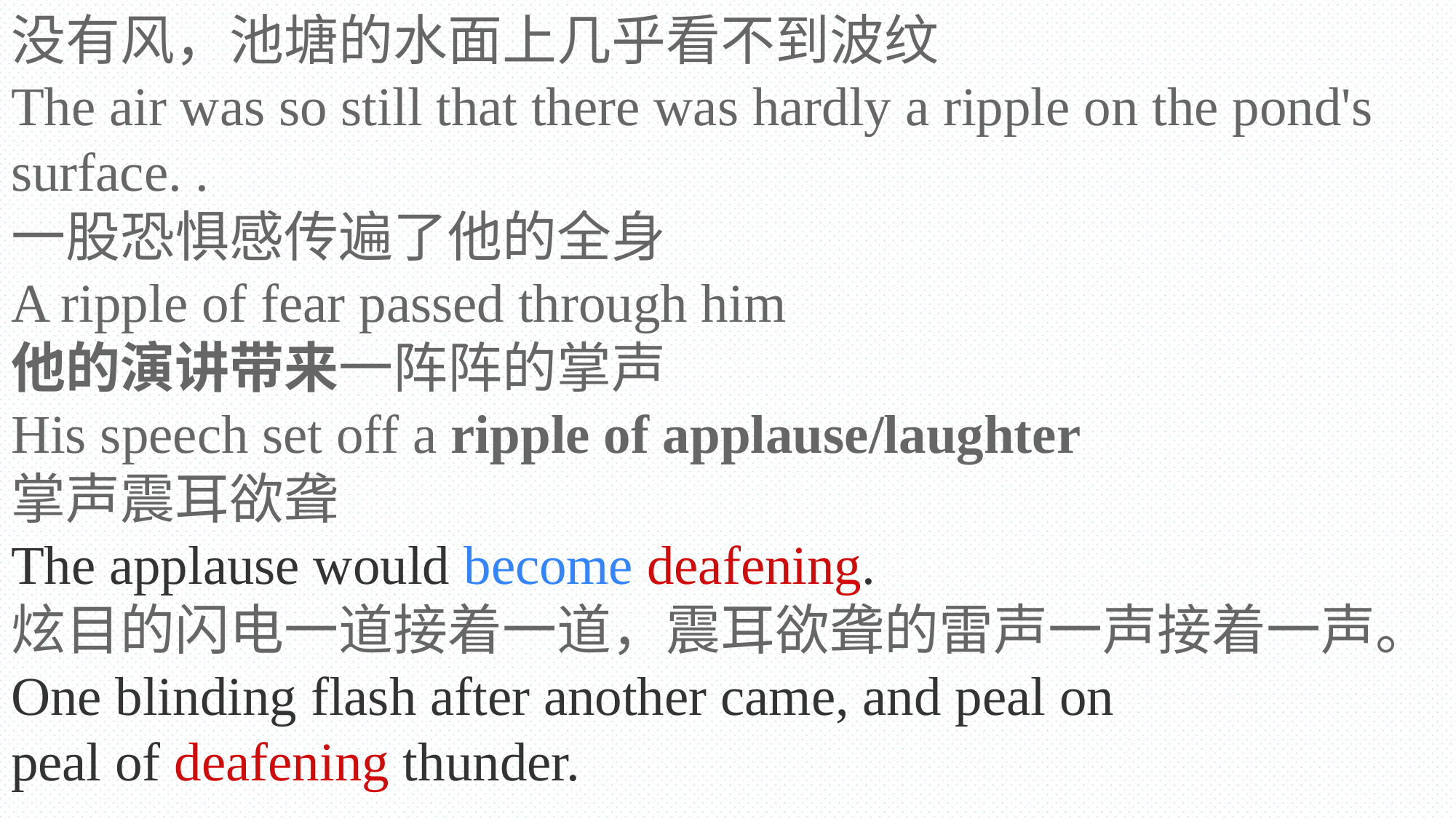

没有风，池塘的水面上几乎看不到波纹
The air was so still that there was hardly a ripple on the pond's surface. .
一股恐惧感传遍了他的全身
A ripple of fear passed through him
他的演讲带来一阵阵的掌声
His speech set off a ripple of applause/laughter
掌声震耳欲聋
The applause would become deafening.
炫目的闪电一道接着一道，震耳欲聋的雷声一声接着一声。
One blinding flash after another came, and peal on peal of deafening thunder.